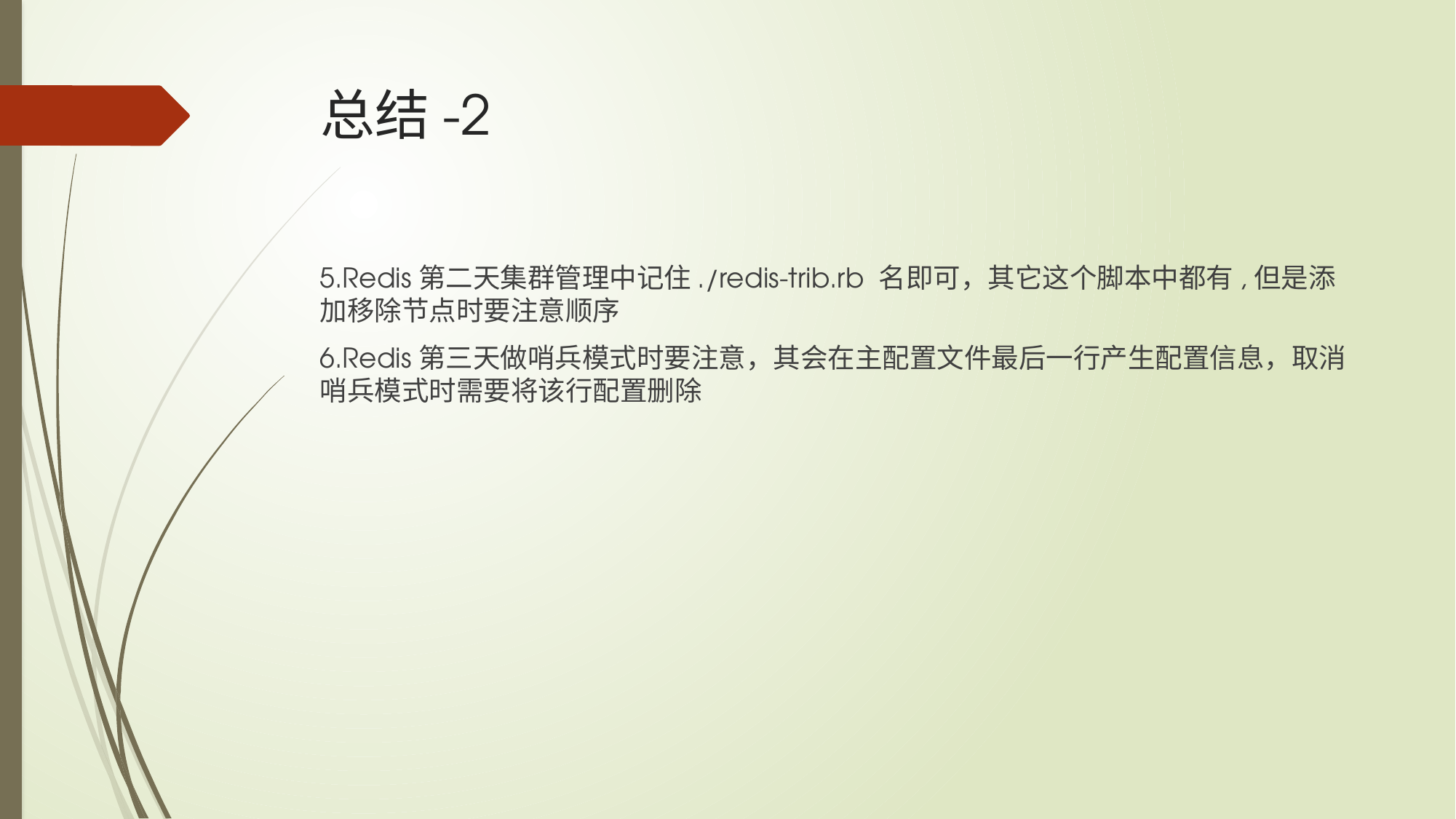

# 总结-2
5.Redis第二天集群管理中记住./redis-trib.rb 名即可，其它这个脚本中都有,但是添加移除节点时要注意顺序
6.Redis第三天做哨兵模式时要注意，其会在主配置文件最后一行产生配置信息，取消哨兵模式时需要将该行配置删除